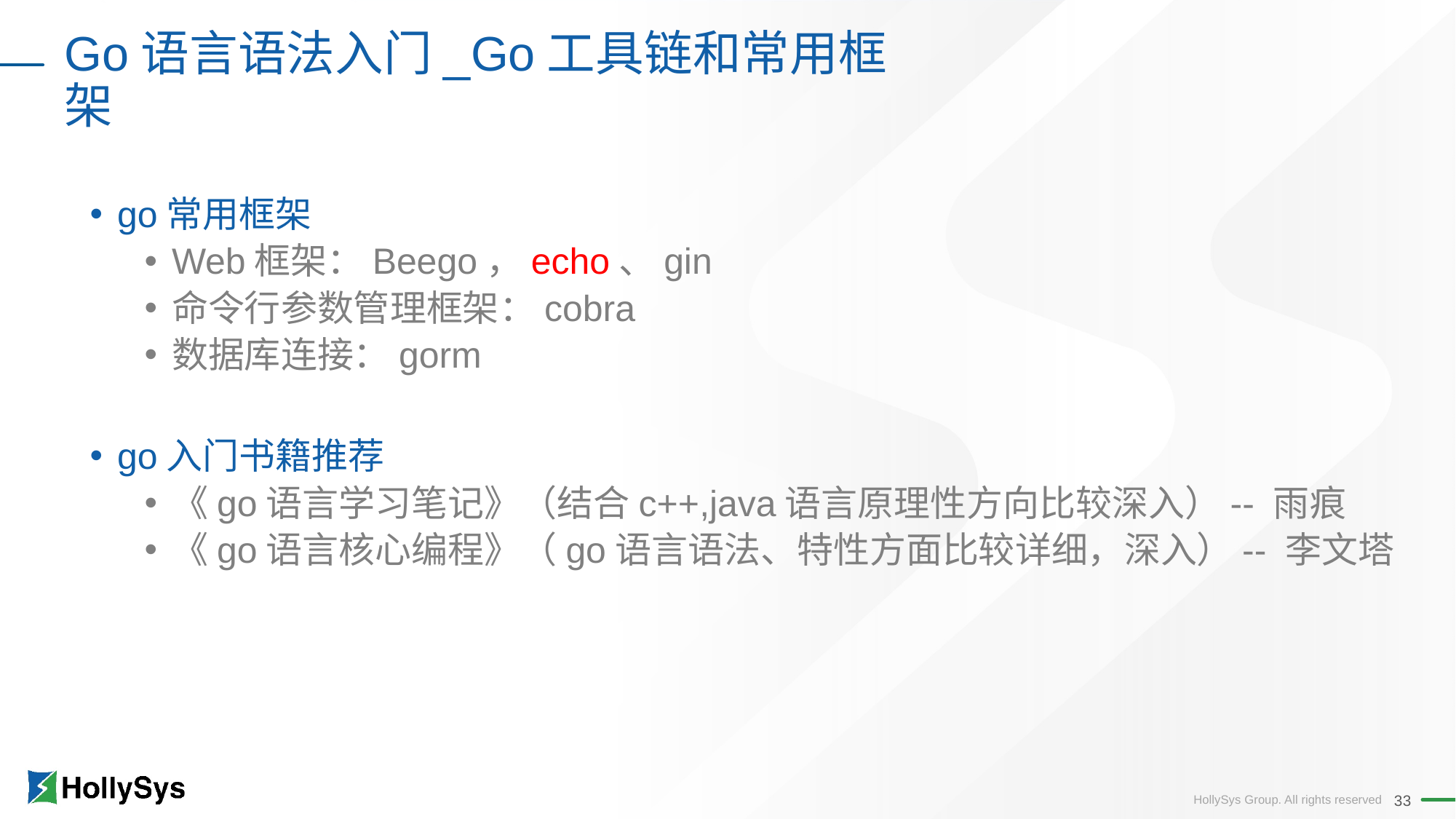

Go语言语法入门_Go工具链和常用框架
go常用框架
Web框架：Beego，echo、gin
命令行参数管理框架：cobra
数据库连接：gorm

go入门书籍推荐
《go语言学习笔记》（结合c++,java语言原理性方向比较深入）-- 雨痕
《go语言核心编程》（go语言语法、特性方面比较详细，深入）-- 李文塔